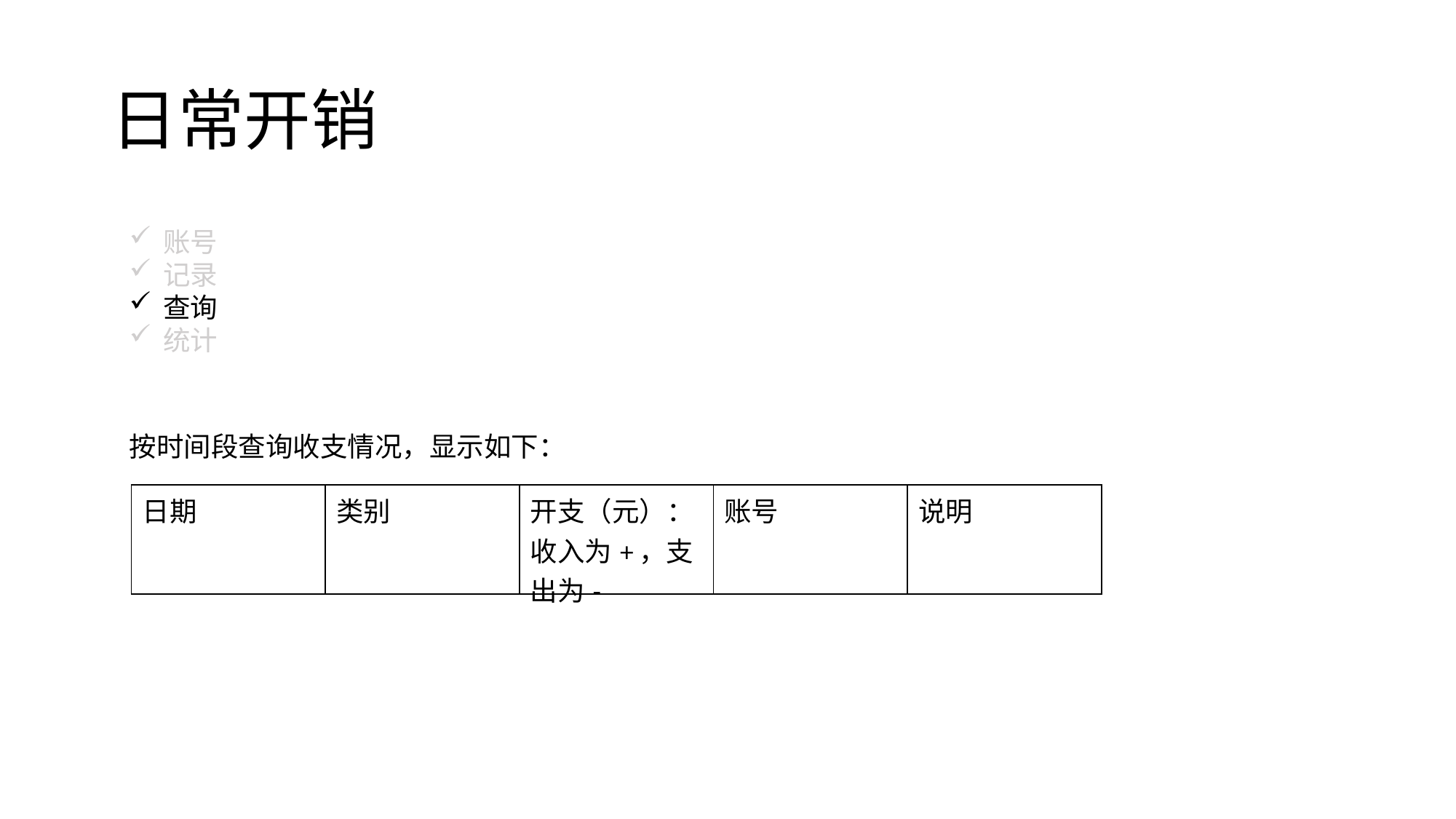

# 日常开销
账号
记录
查询
统计
按时间段查询收支情况，显示如下：
| 日期 | 类别 | 开支（元）：收入为+，支出为- | 账号 | 说明 |
| --- | --- | --- | --- | --- |